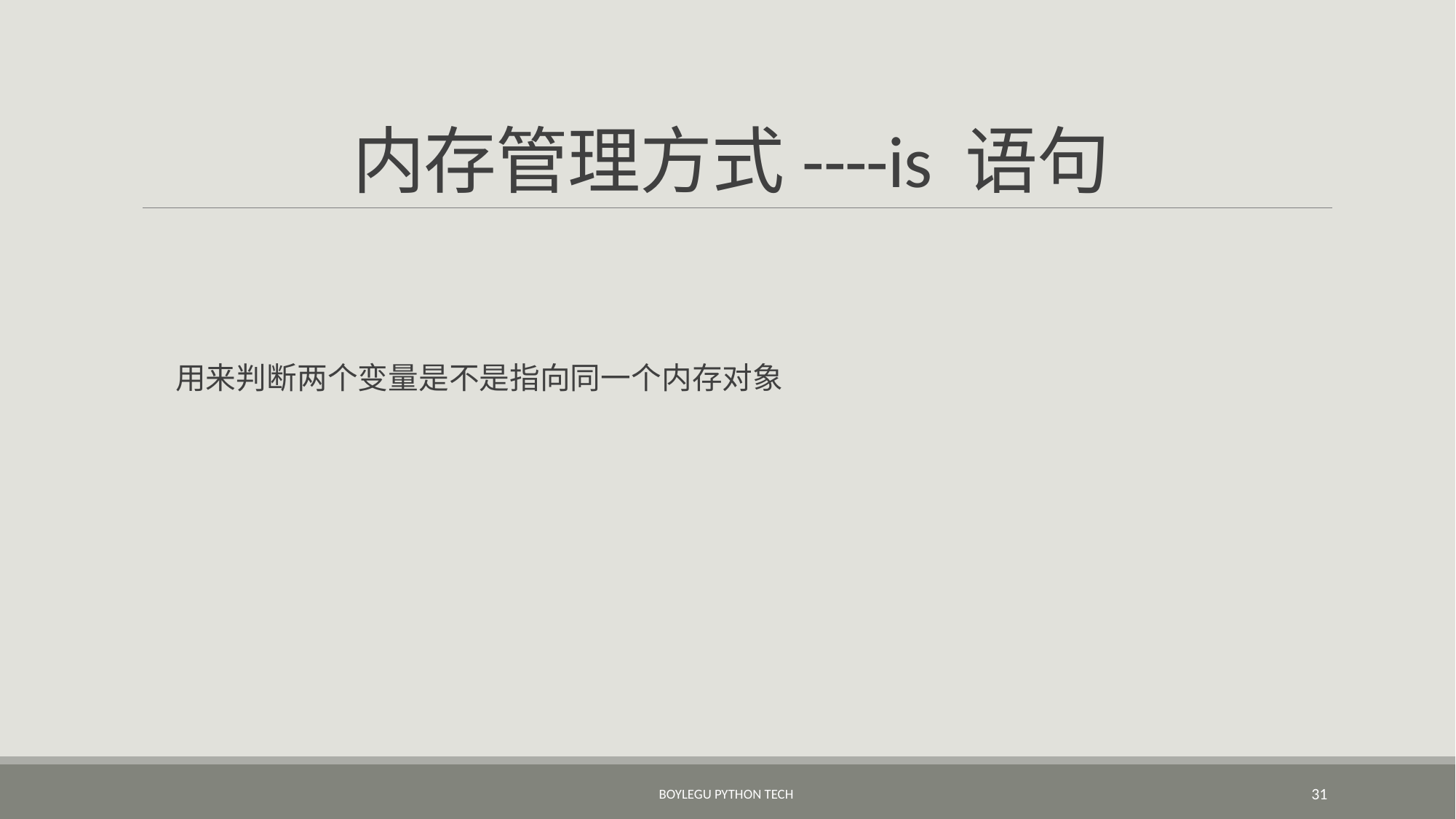

# 内存管理方式----is 语句
用来判断两个变量是不是指向同一个内存对象
BoyleGu Python Tech
31